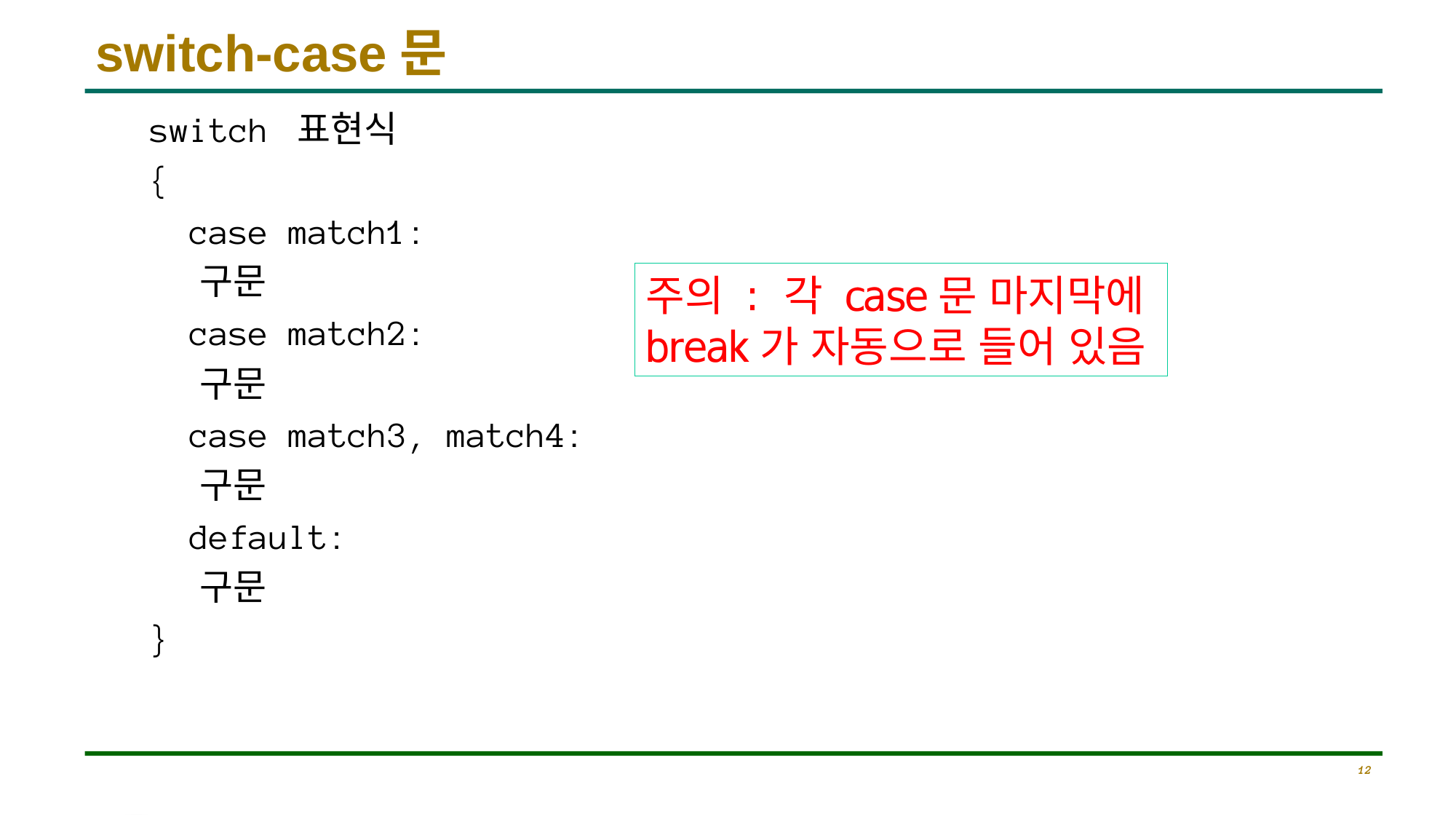

# switch-case문
switch 표현식
{
  case match1:
    구문
  case match2:
    구문
  case match3, match4:
    구문
  default:
    구문
}

주의 : 각 case문 마지막에
break가 자동으로 들어 있음